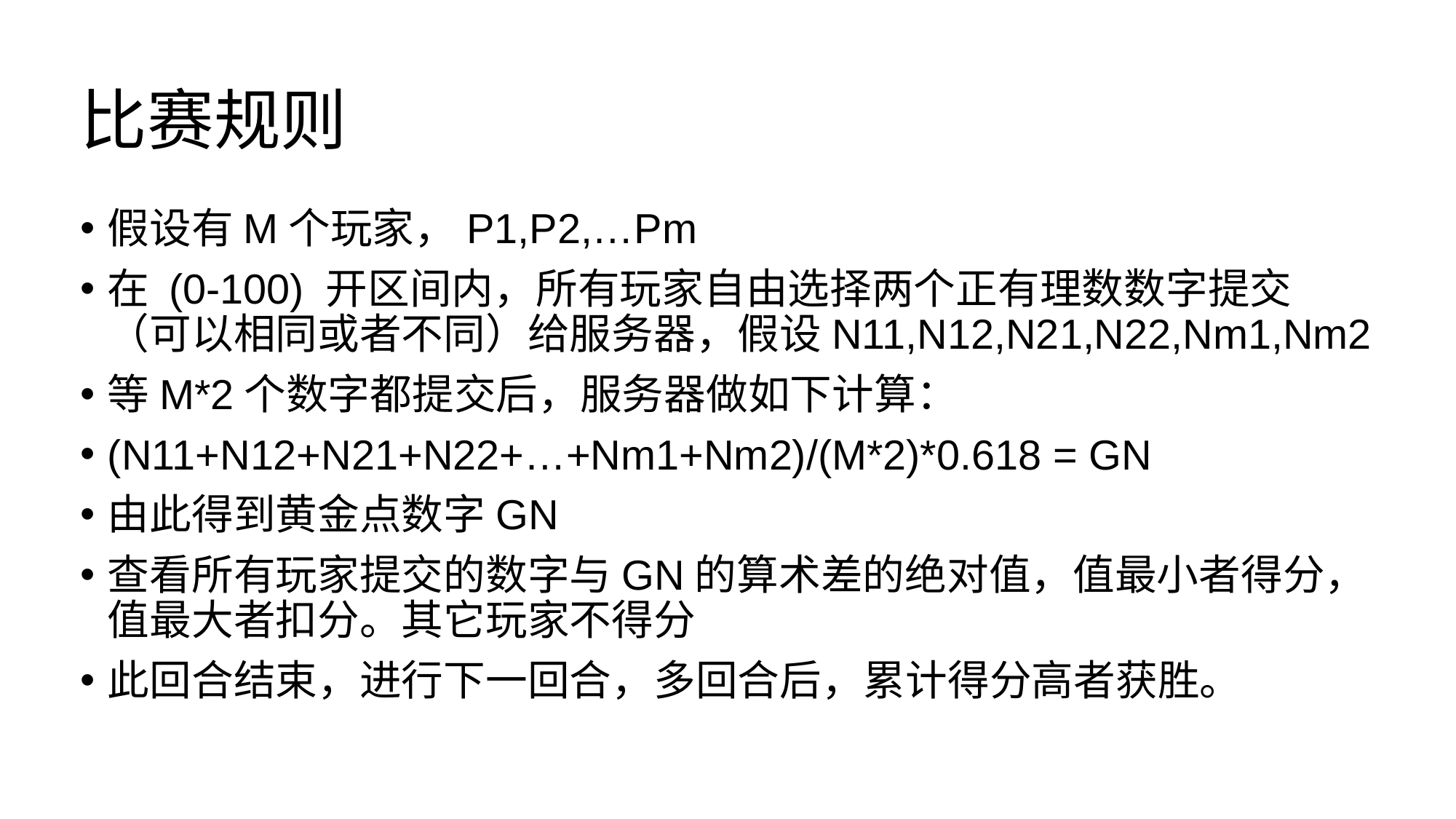

# 比赛规则
假设有M个玩家，P1,P2,…Pm
在 (0-100) 开区间内，所有玩家自由选择两个正有理数数字提交（可以相同或者不同）给服务器，假设N11,N12,N21,N22,Nm1,Nm2
等M*2个数字都提交后，服务器做如下计算：
(N11+N12+N21+N22+…+Nm1+Nm2)/(M*2)*0.618 = GN
由此得到黄金点数字GN
查看所有玩家提交的数字与GN的算术差的绝对值，值最小者得分，值最大者扣分。其它玩家不得分
此回合结束，进行下一回合，多回合后，累计得分高者获胜。